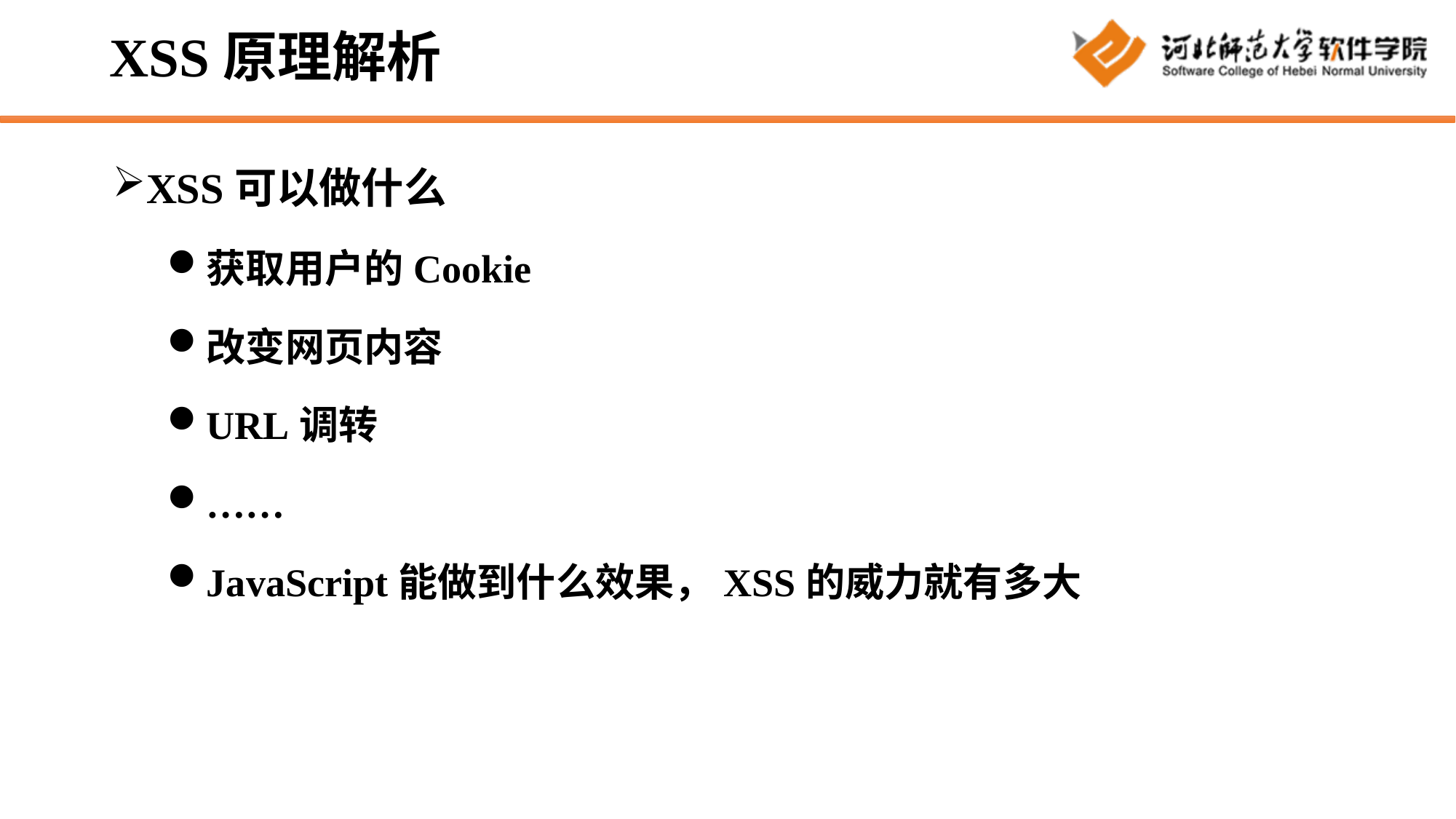

# XSS原理解析
XSS可以做什么
获取用户的Cookie
改变网页内容
URL调转
……
JavaScript能做到什么效果，XSS的威力就有多大